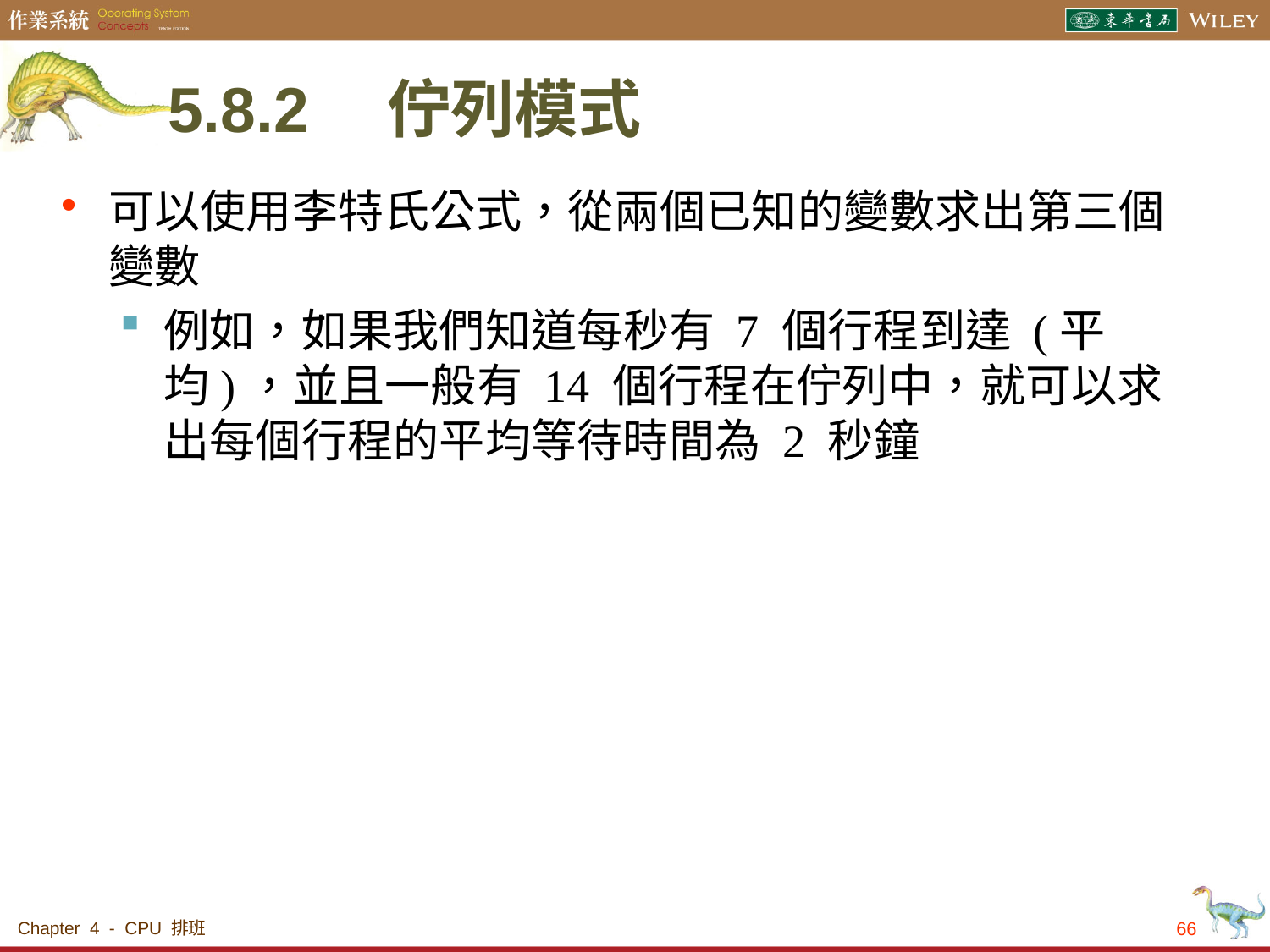

# 5.8.2　佇列模式
可以使用李特氏公式，從兩個已知的變數求出第三個變數
例如，如果我們知道每秒有 7 個行程到達 (平均)，並且一般有 14 個行程在佇列中，就可以求出每個行程的平均等待時間為 2 秒鐘
Chapter  4  -  CPU 排班
66